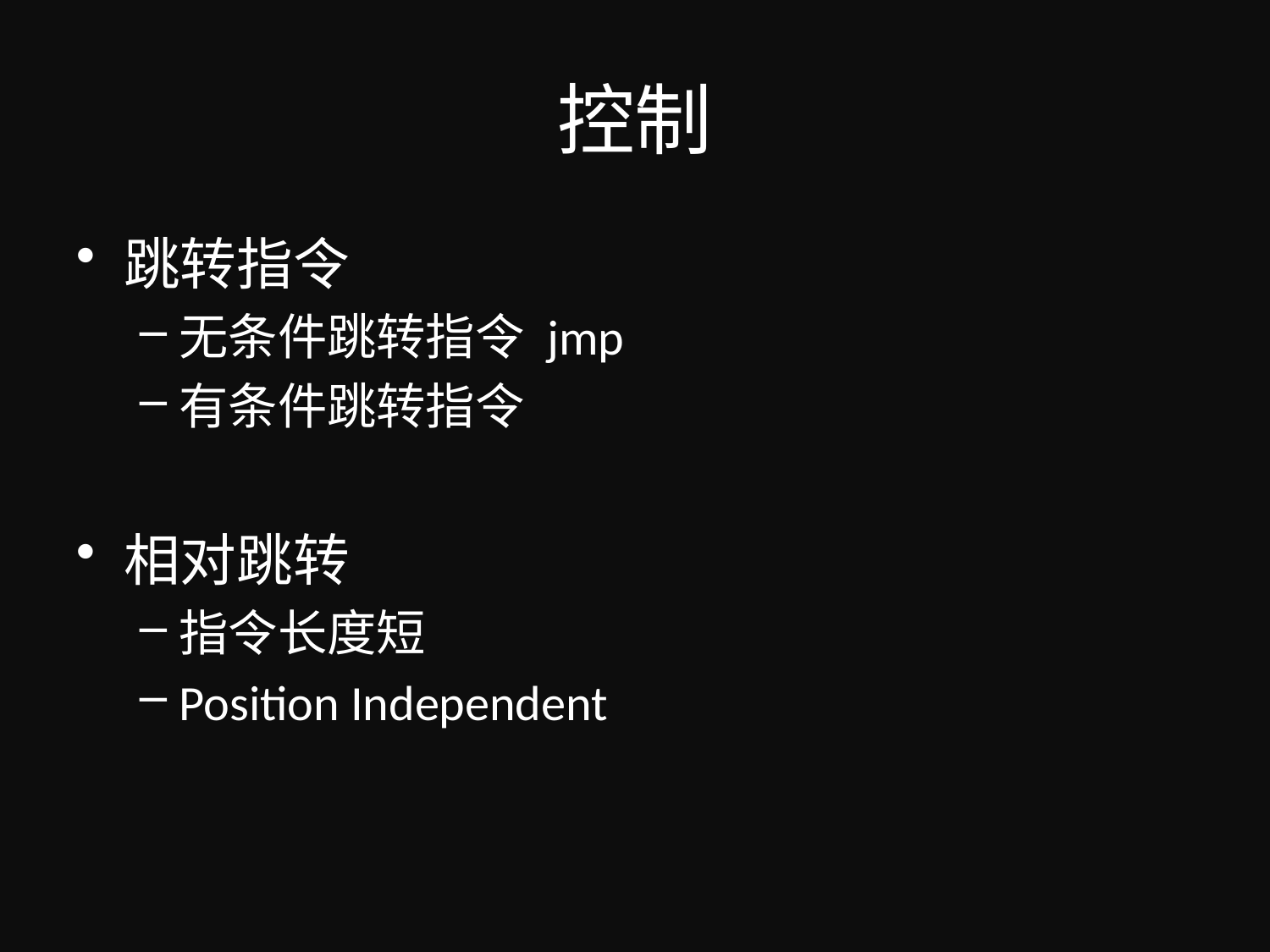

# 控制
跳转指令
无条件跳转指令 jmp
有条件跳转指令

相对跳转
指令长度短
Position Independent